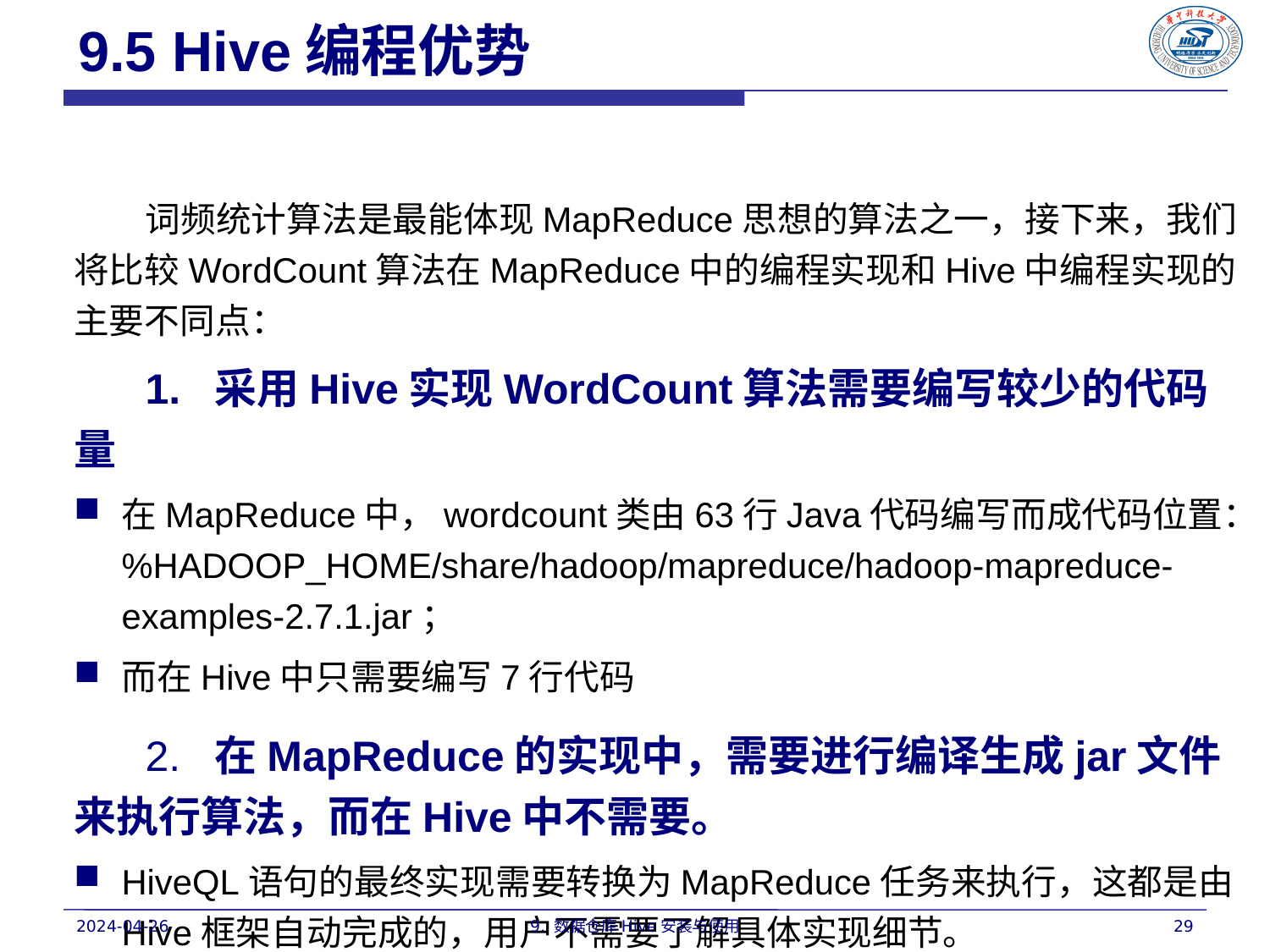

9.5 Hive编程优势
词频统计算法是最能体现MapReduce思想的算法之一，接下来，我们将比较WordCount算法在MapReduce中的编程实现和Hive中编程实现的主要不同点：
1.  采用Hive实现WordCount算法需要编写较少的代码量
在MapReduce中，wordcount类由63行Java代码编写而成代码位置：%HADOOP_HOME/share/hadoop/mapreduce/hadoop-mapreduce-examples-2.7.1.jar；
而在Hive中只需要编写7行代码
2.  在MapReduce的实现中，需要进行编译生成jar文件来执行算法，而在Hive中不需要。
HiveQL语句的最终实现需要转换为MapReduce任务来执行，这都是由Hive框架自动完成的，用户不需要了解具体实现细节。
2024-04-26
9. 数据仓库Hive安装与使用
29